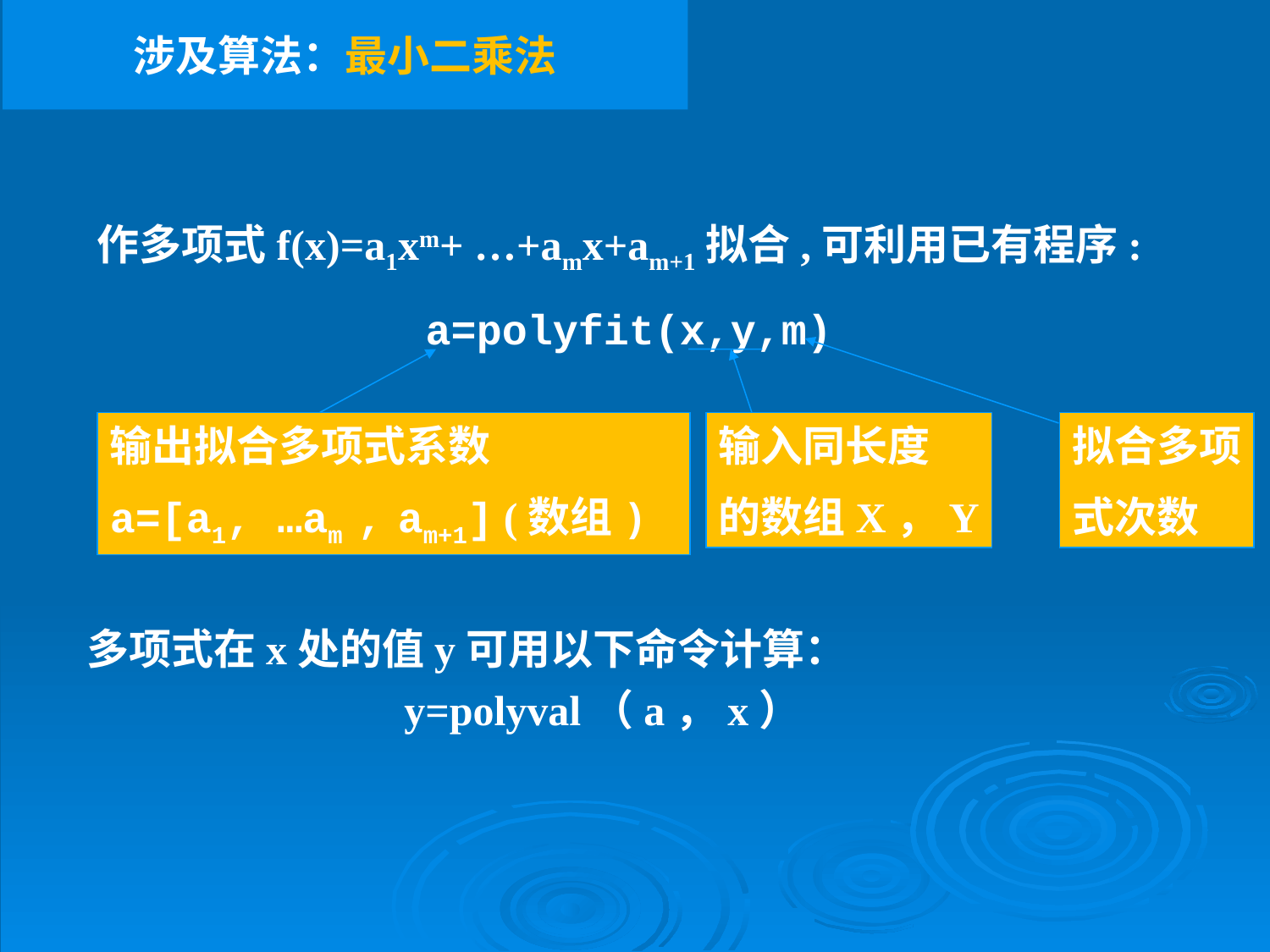

涉及算法：最小二乘法
作多项式f(x)=a1xm+ …+amx+am+1拟合,可利用已有程序:
a=polyfit(x,y,m)

拟合多项
式次数

输出拟合多项式系数
a=[a1, …am , am+1] (数组)

输入同长度
的数组X，Y
多项式在x处的值y可用以下命令计算：
                              y=polyval（a，x）